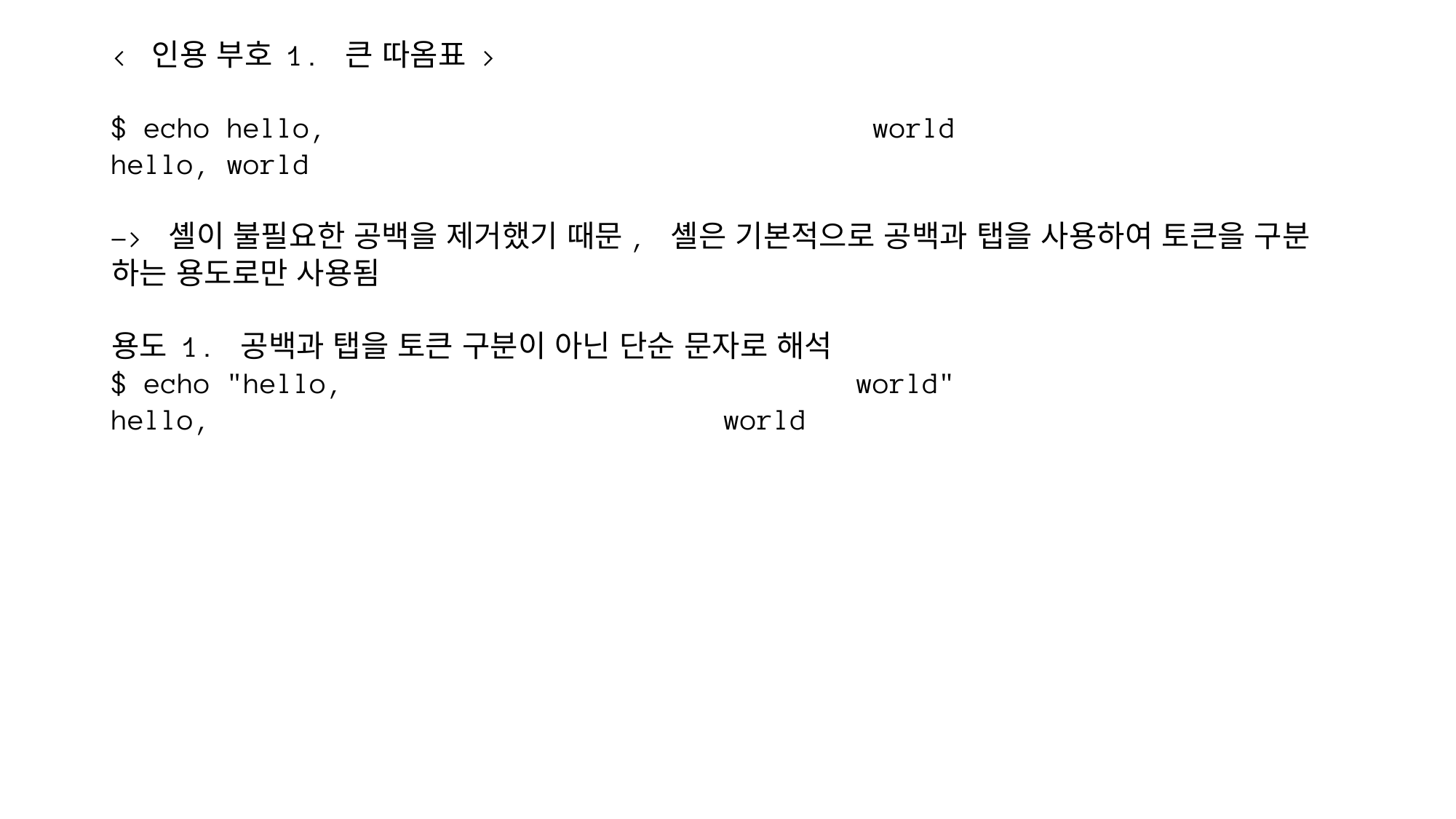

< 인용 부호 1. 큰 따옴표 >

$ echo hello,                                 world
hello, world

-> 셸이 불필요한 공백을 제거했기 때문, 셸은 기본적으로 공백과 탭을 사용하여 토큰을 구분
하는 용도로만 사용됨

용도 1. 공백과 탭을 토큰 구분이 아닌 단순 문자로 해석
$ echo "hello,                               world"
hello,                               world